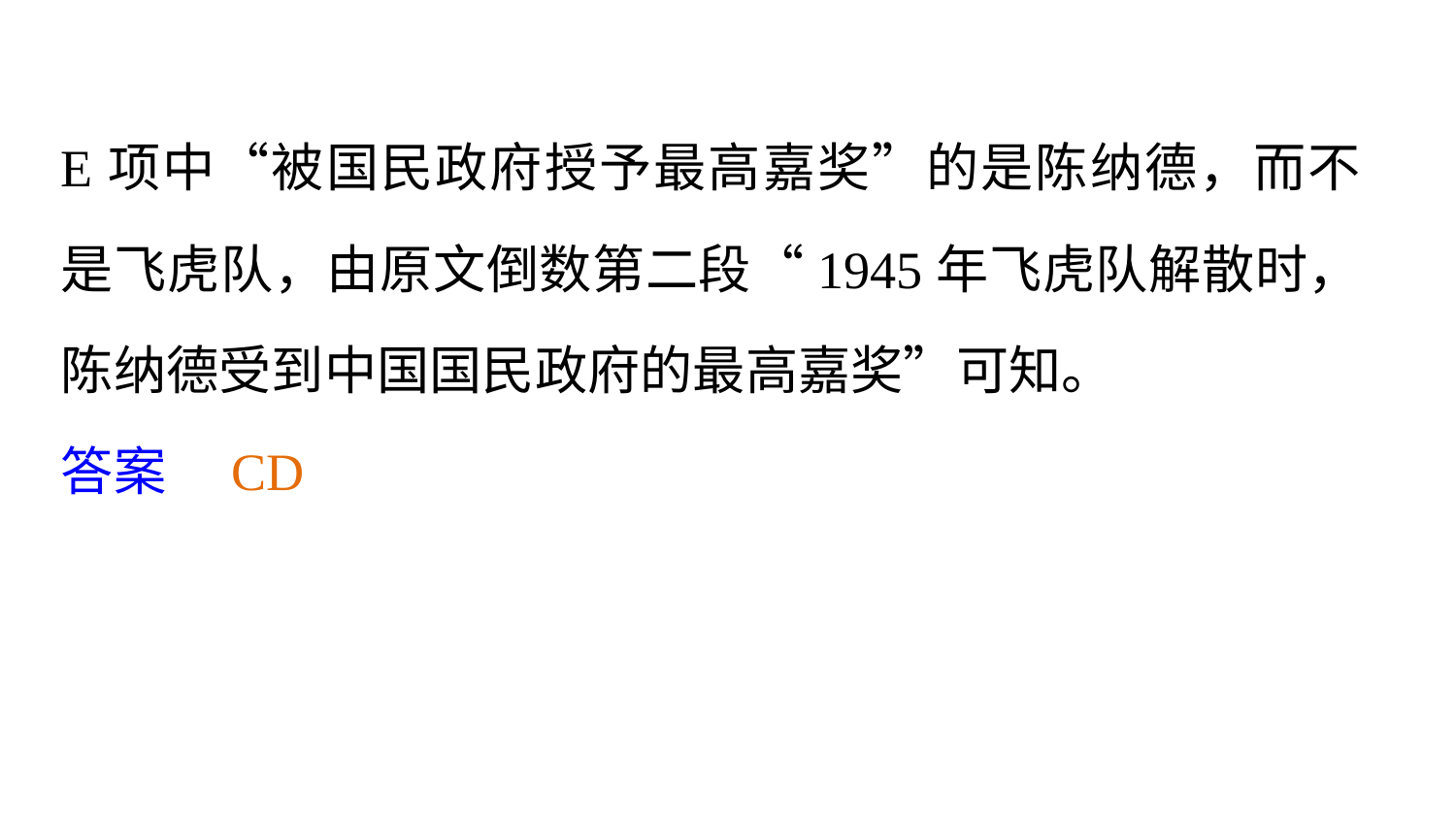

E项中“被国民政府授予最高嘉奖”的是陈纳德，而不是飞虎队，由原文倒数第二段“1945年飞虎队解散时，陈纳德受到中国国民政府的最高嘉奖”可知。
答案　CD